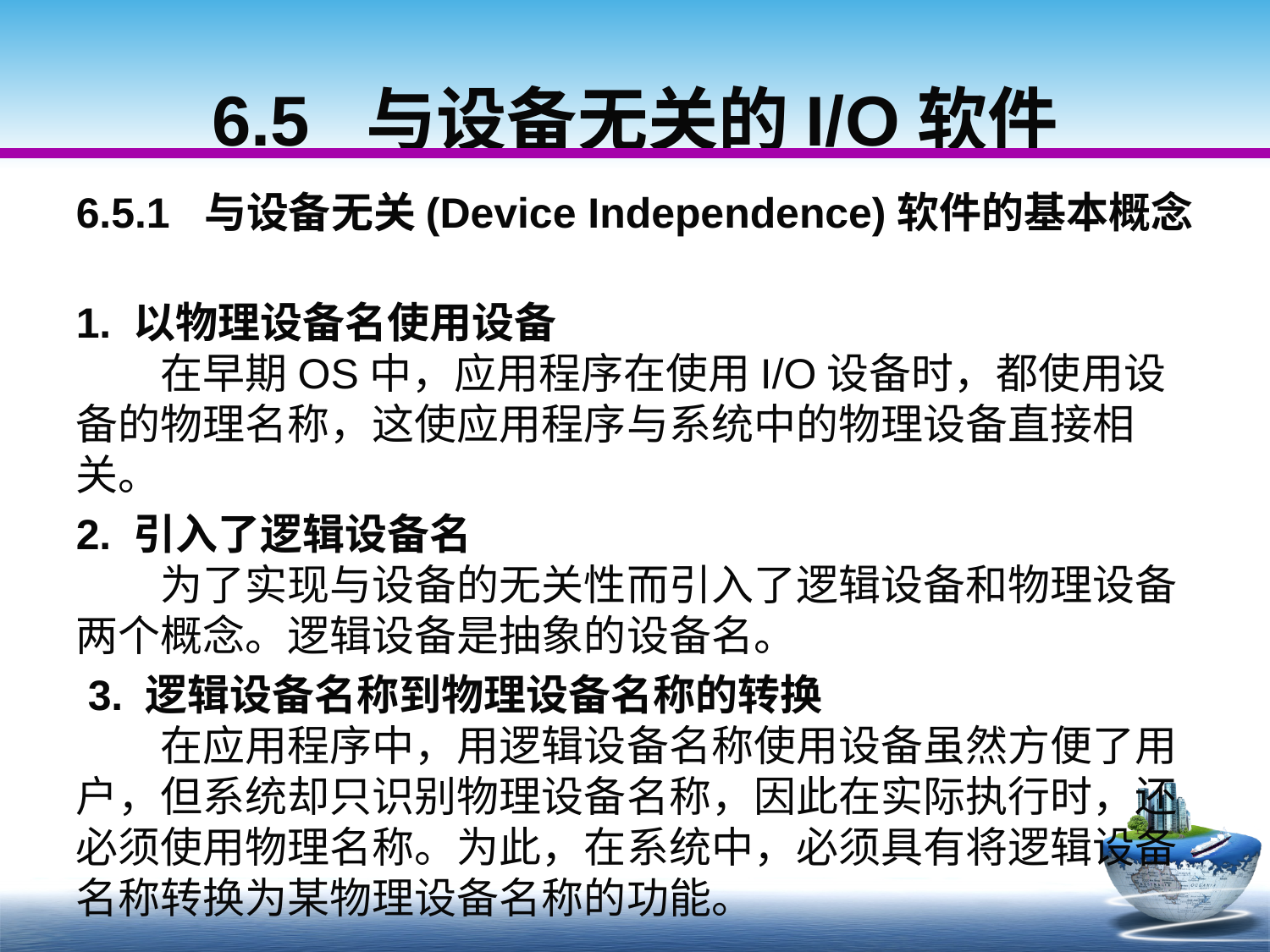

# 6.5  与设备无关的I/O软件
6.5.1  与设备无关(Device Independence)软件的基本概念
1. 以物理设备名使用设备
　　在早期OS中，应用程序在使用I/O设备时，都使用设备的物理名称，这使应用程序与系统中的物理设备直接相关。
2. 引入了逻辑设备名
　　为了实现与设备的无关性而引入了逻辑设备和物理设备两个概念。逻辑设备是抽象的设备名。
 3. 逻辑设备名称到物理设备名称的转换
　　在应用程序中，用逻辑设备名称使用设备虽然方便了用户，但系统却只识别物理设备名称，因此在实际执行时，还必须使用物理名称。为此，在系统中，必须具有将逻辑设备名称转换为某物理设备名称的功能。